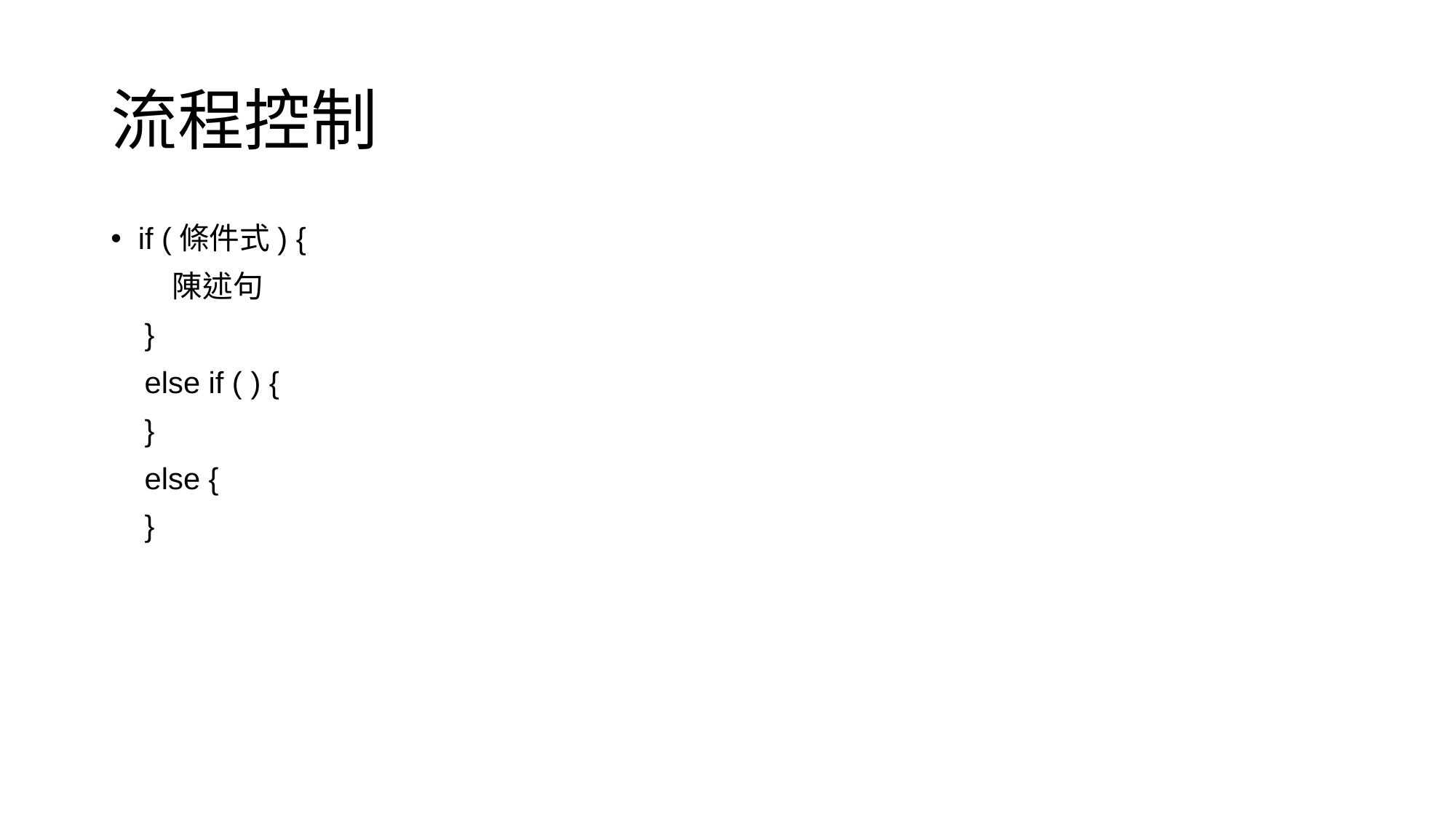

# 流程控制
if (條件式) {
        陳述句
    }
    else if ( ) {
    }
    else {
    }